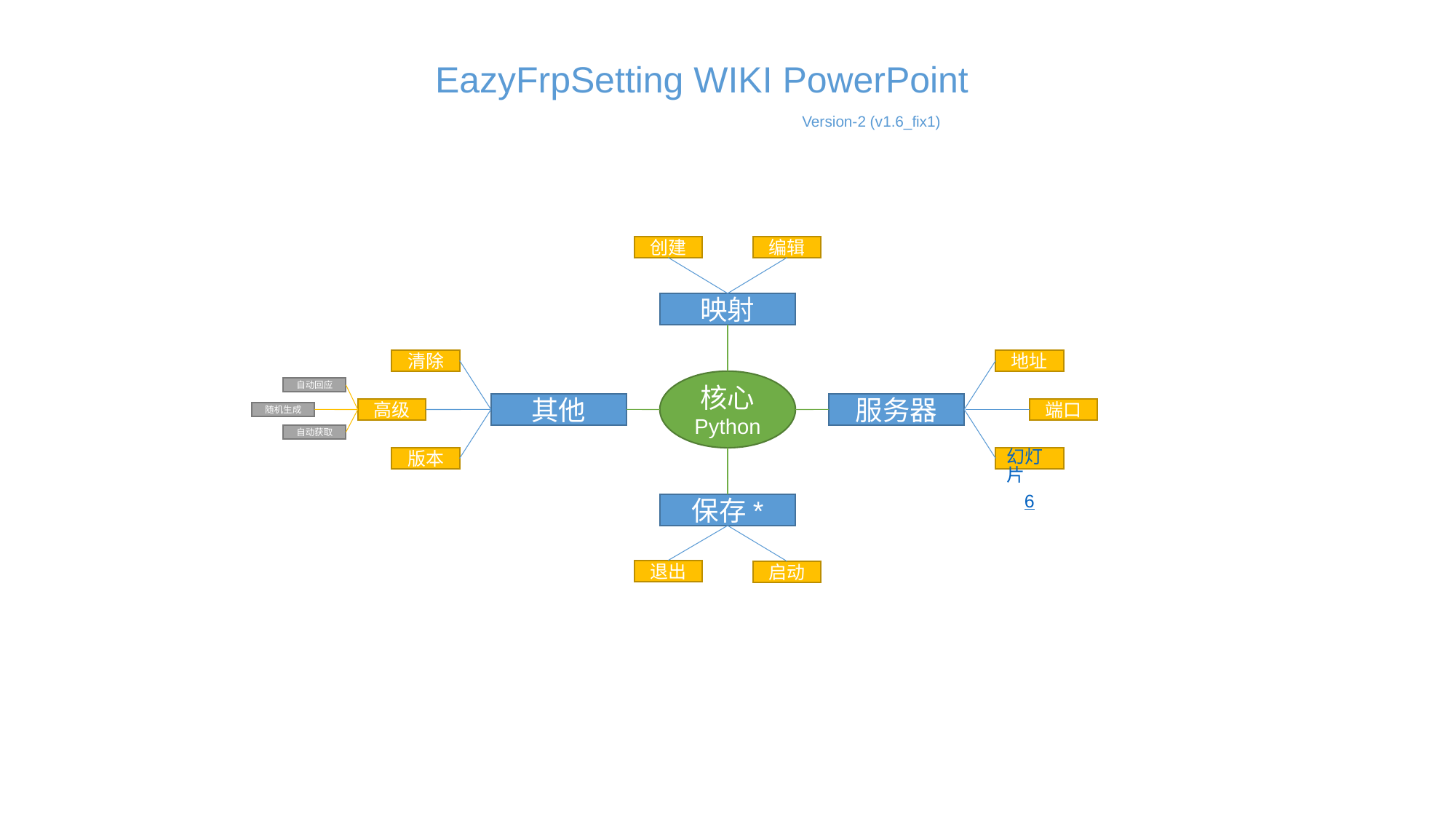

EazyFrpSetting WIKI PowerPoint
Version-2 (v1.6_fix1)
创建
编辑
映射
清除
地址
核心
Python
自动回应
其他
服务器
高级
端口
随机生成
自动获取
版本
密匙幻灯片 6
保存*
退出
启动